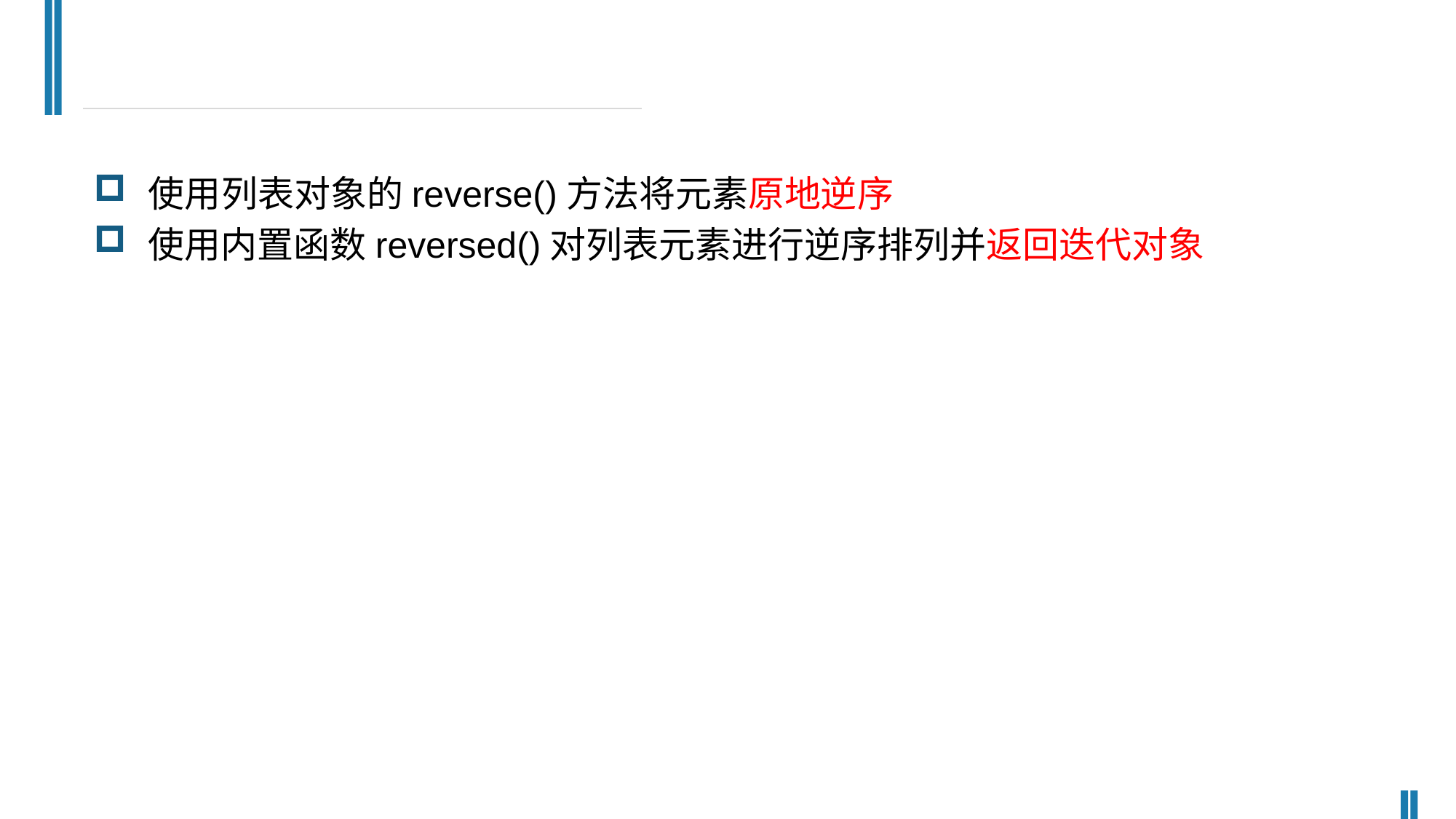

使用列表对象的reverse()方法将元素原地逆序
使用内置函数reversed()对列表元素进行逆序排列并返回迭代对象